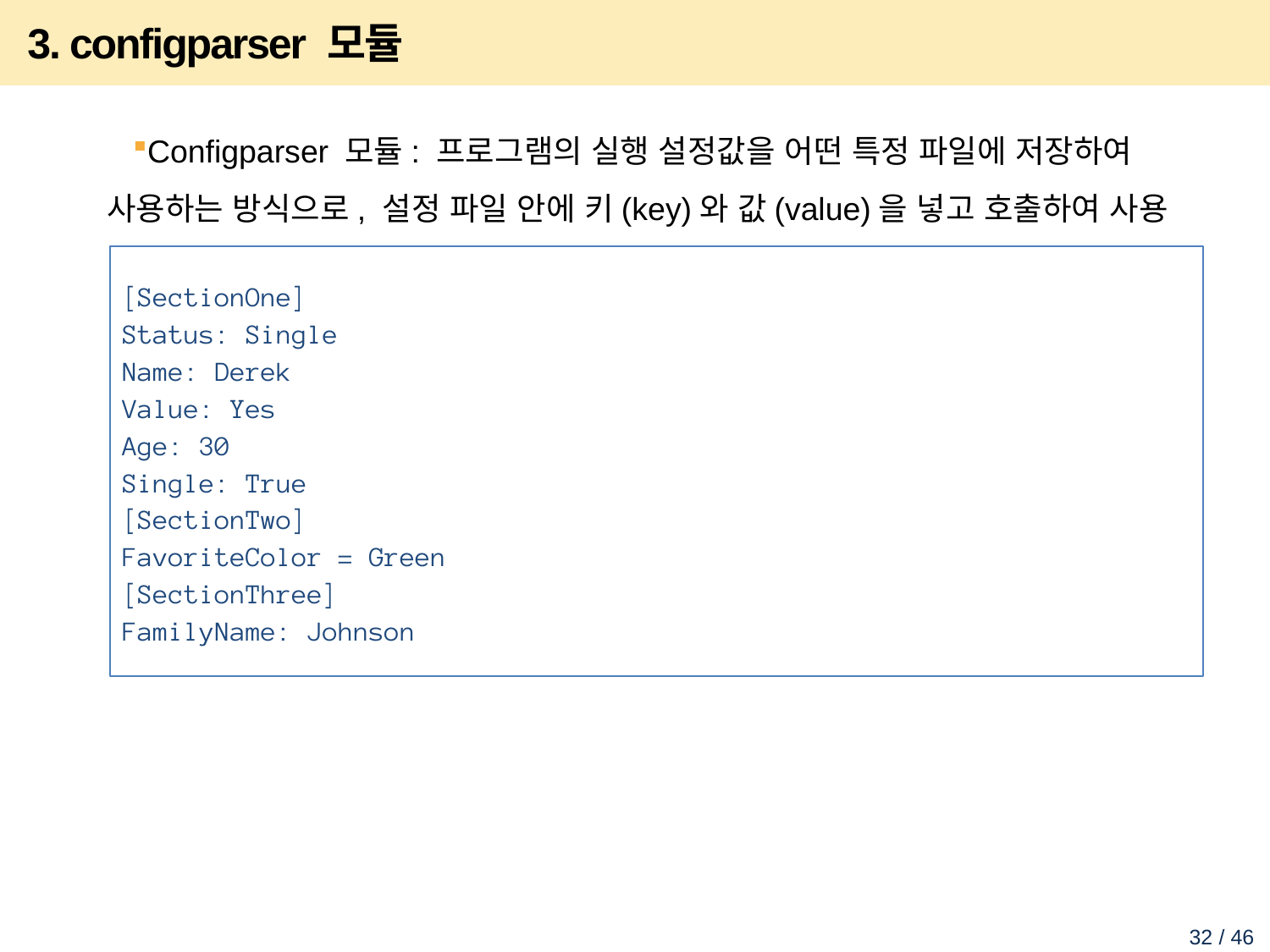

# 3. configparser 모듈
Configparser 모듈: 프로그램의 실행 설정값을 어떤 특정 파일에 저장하여 사용하는 방식으로, 설정 파일 안에 키(key)와 값(value)을 넣고 호출하여 사용

[SectionOne]
Status: Single
Name: Derek
Value: Yes
Age: 30
Single: True
[SectionTwo]
FavoriteColor = Green
[SectionThree]
FamilyName: Johnson